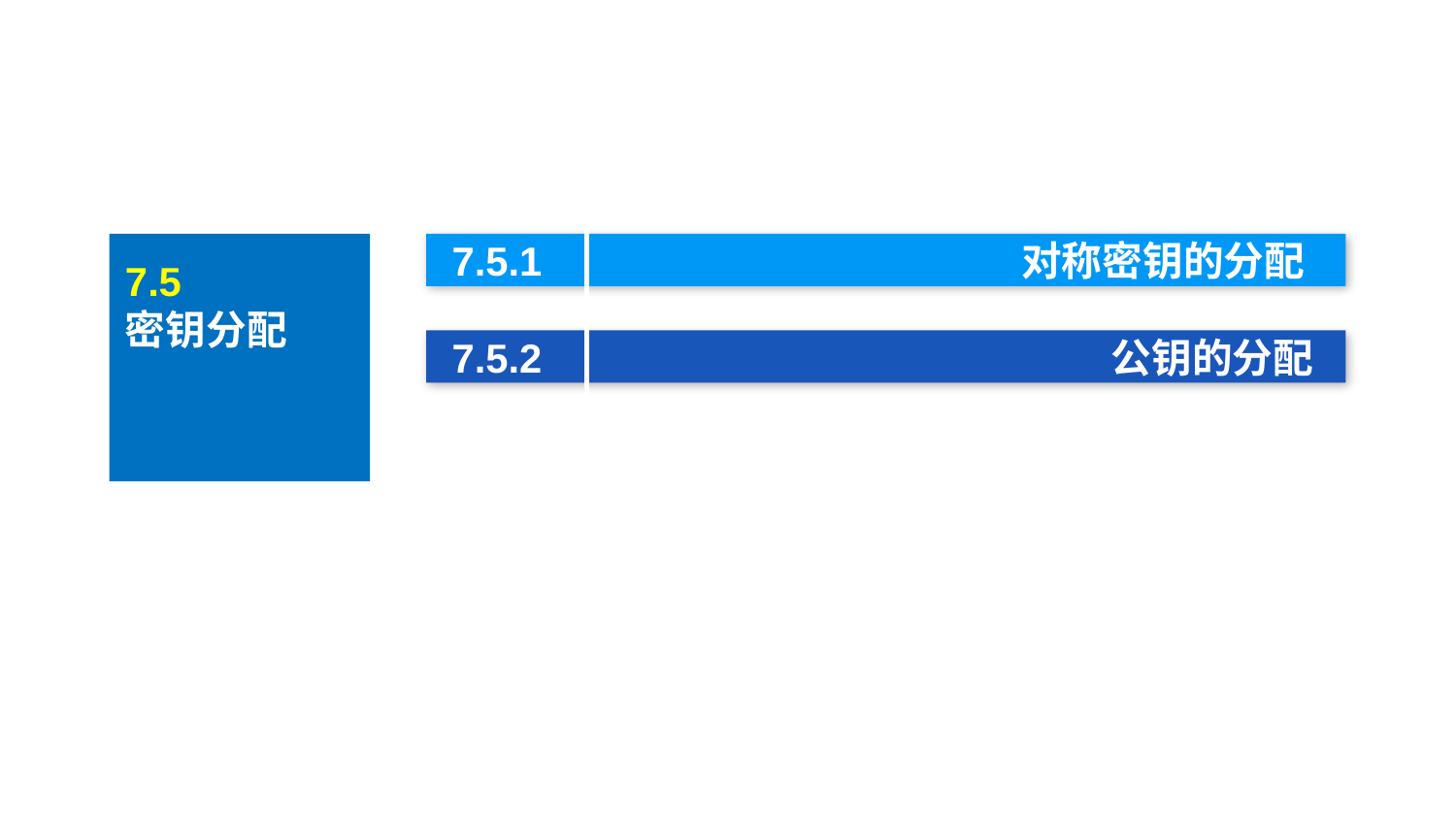

7.5.1  			           对称密钥的分配

7.5.2  				      公钥的分配

7.5
密钥分配

49